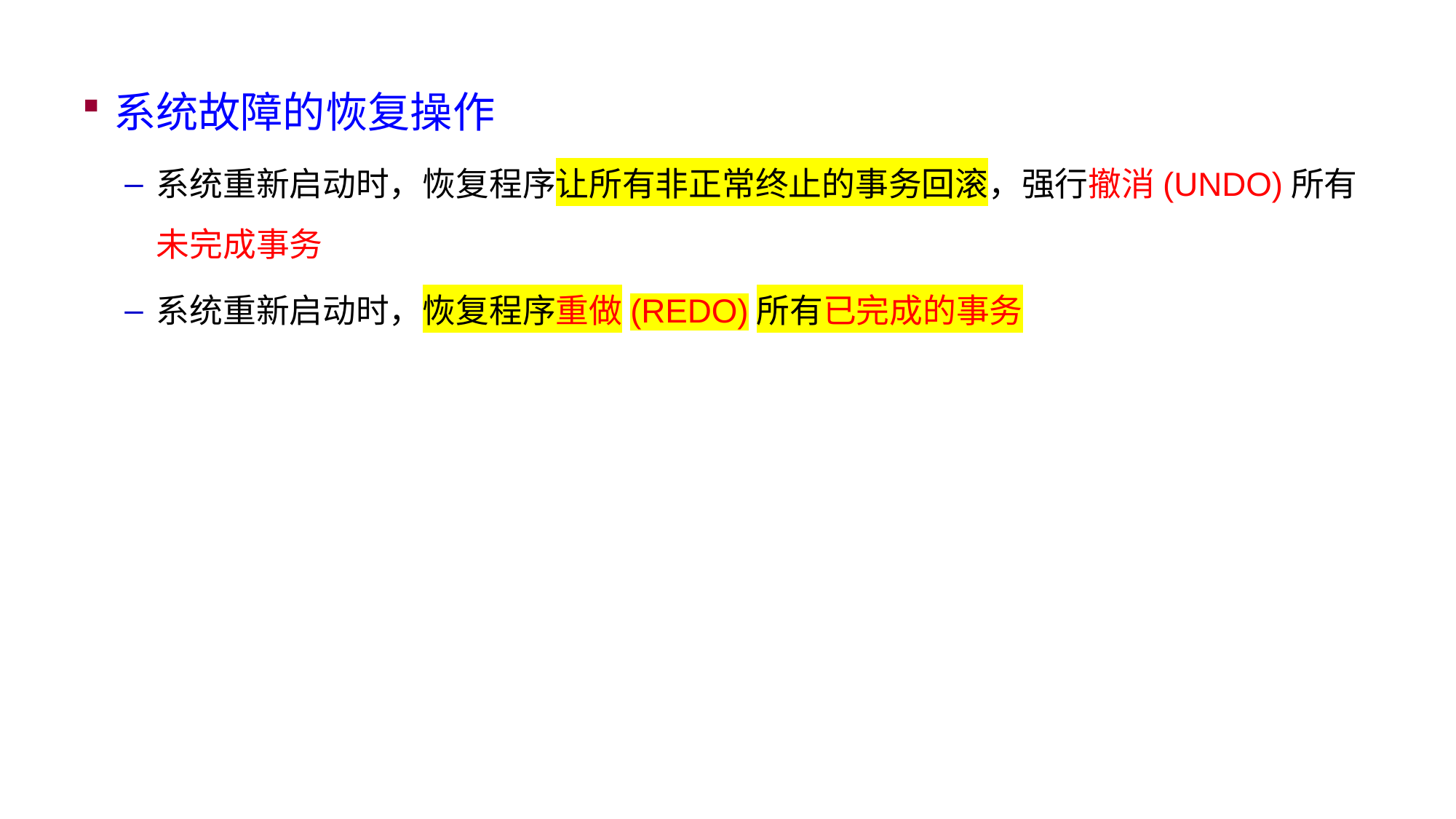

系统故障的恢复操作
系统重新启动时，恢复程序让所有非正常终止的事务回滚，强行撤消(UNDO)所有未完成事务
系统重新启动时，恢复程序重做(REDO)所有已完成的事务

17